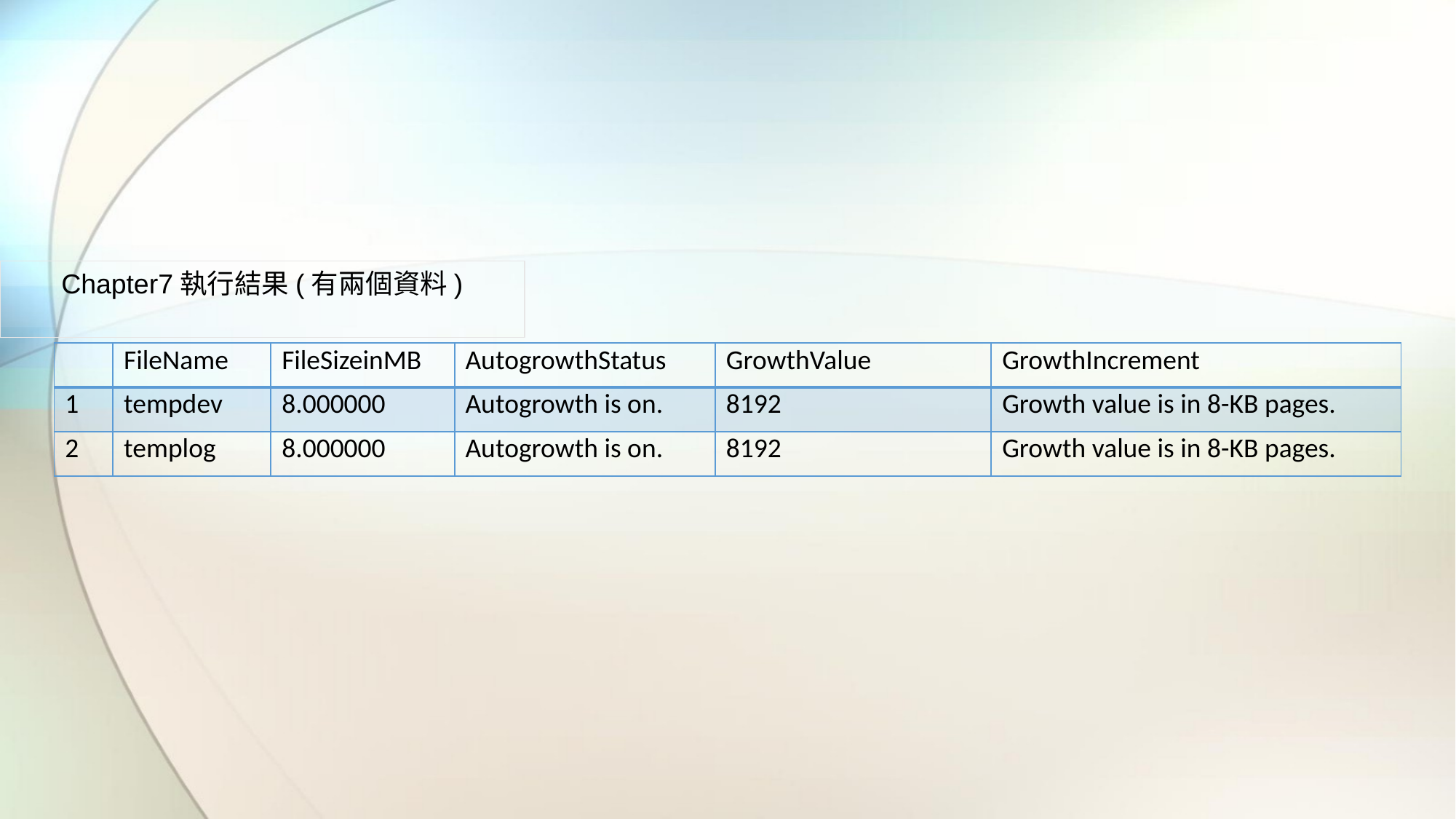

Chapter7執行結果(有兩個資料)

|  | FileName | FileSizeinMB | AutogrowthStatus | GrowthValue | GrowthIncrement |
| --- | --- | --- | --- | --- | --- |
| 1 | tempdev | 8.000000 | Autogrowth is on. | 8192 | Growth value is in 8-KB pages. |
| 2 | templog | 8.000000 | Autogrowth is on. | 8192 | Growth value is in 8-KB pages. |